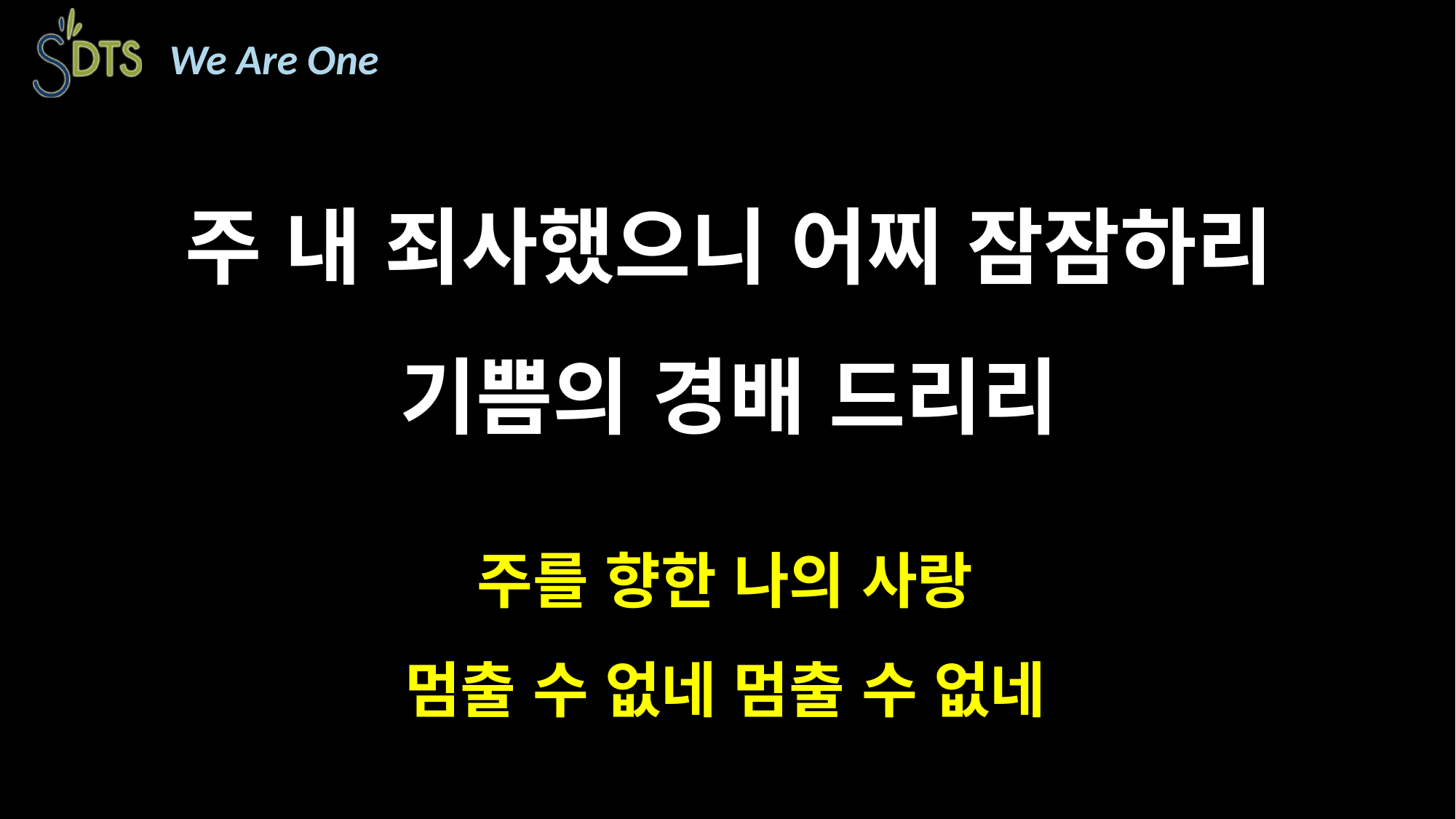

주 내 죄사했으니 어찌 잠잠하리
기쁨의 경배 드리리
주를 향한 나의 사랑
멈출 수 없네 멈출 수 없네